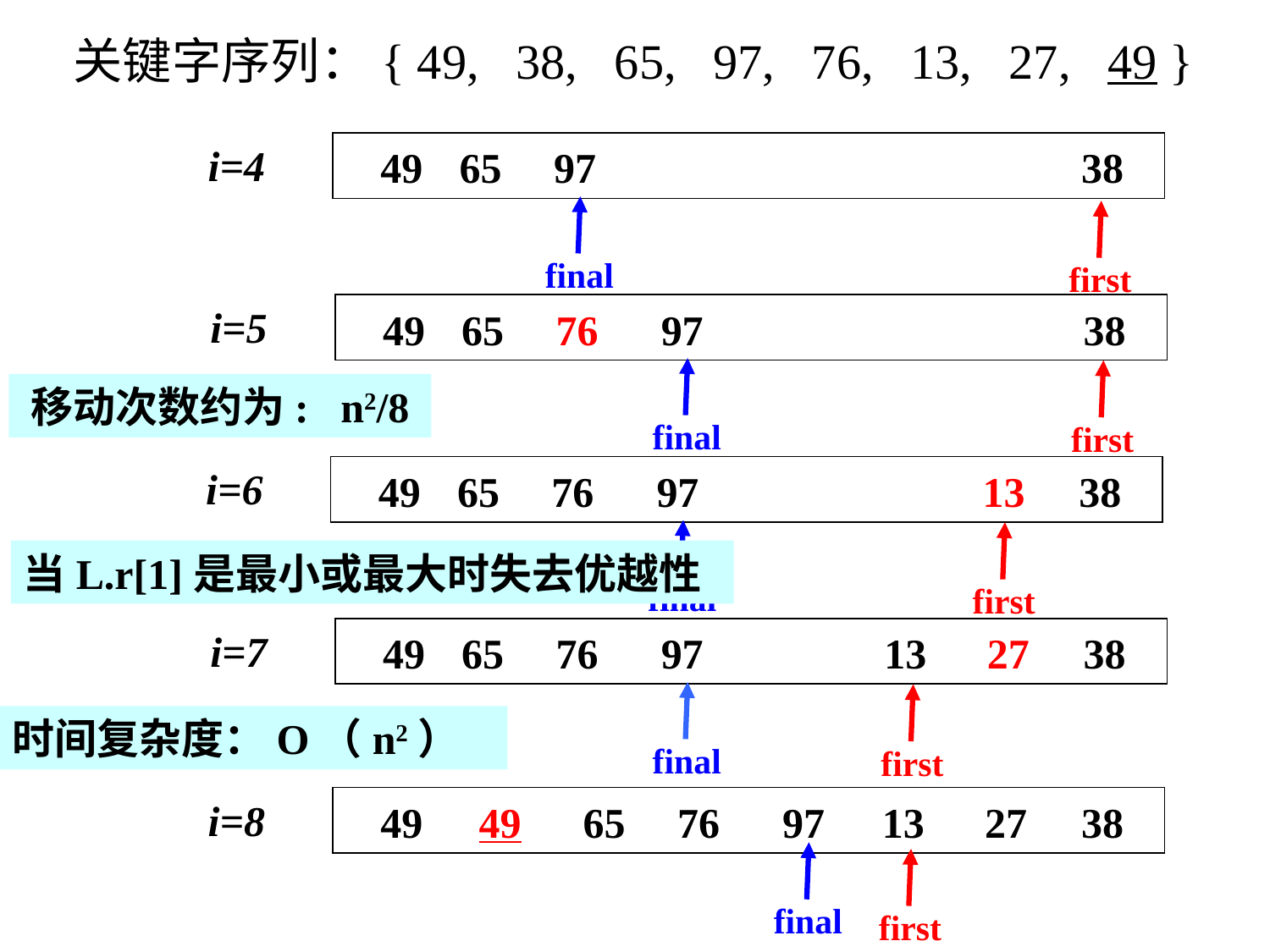

关键字序列：{ 49,   38,   65,   97,   76,   13,   27,   49 }
i=4

49
65
97
38

final

first
i=5

49
65
76
97
38

final

first
移动次数约为:   n2/8
i=6

49
65
76
97
13
38

final

first
当L.r[1]是最小或最大时失去优越性
i=7

49
65
76
97
13
27
38

final

first
时间复杂度：O（n2）
i=8

49
49
65
76
97
13
27
38

final

first